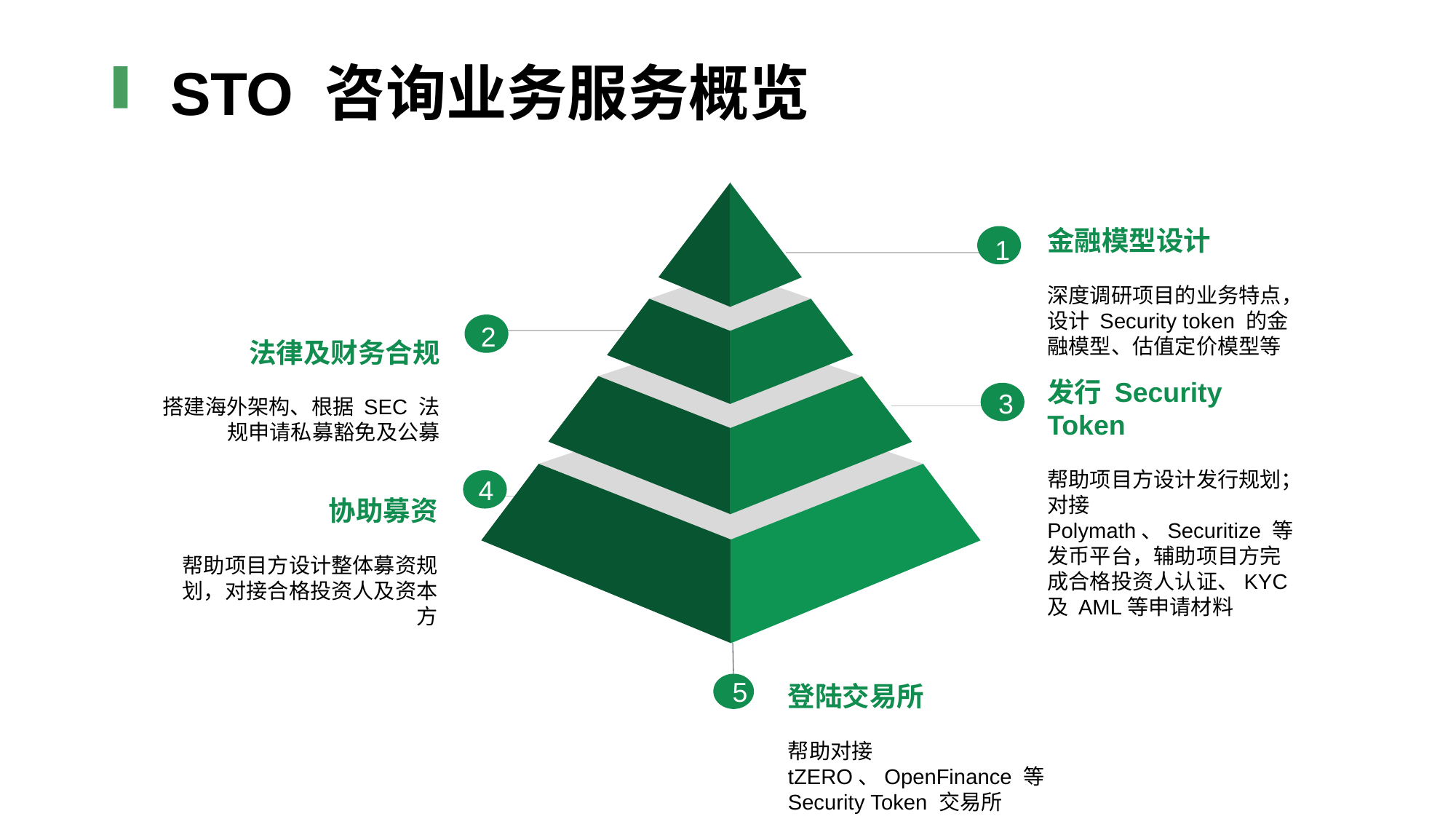

STO 咨询业务服务概览

1

金融模型设计

深度调研项目的业务特点，设计 Security token 的金融模型、估值定价模型等
2

法律及财务合规

 搭建海外架构、根据 SEC 法规申请私募豁免及公募
3

发行 Security Token

帮助项目方设计发行规划；对接 Polymath、Securitize 等发币平台，辅助项目方完成合格投资人认证、KYC 及 AML等申请材料

4

协助募资

帮助项目方设计整体募资规划，对接合格投资人及资本方
5
登陆交易所

帮助对接 tZERO、OpenFinance 等 Security Token 交易所